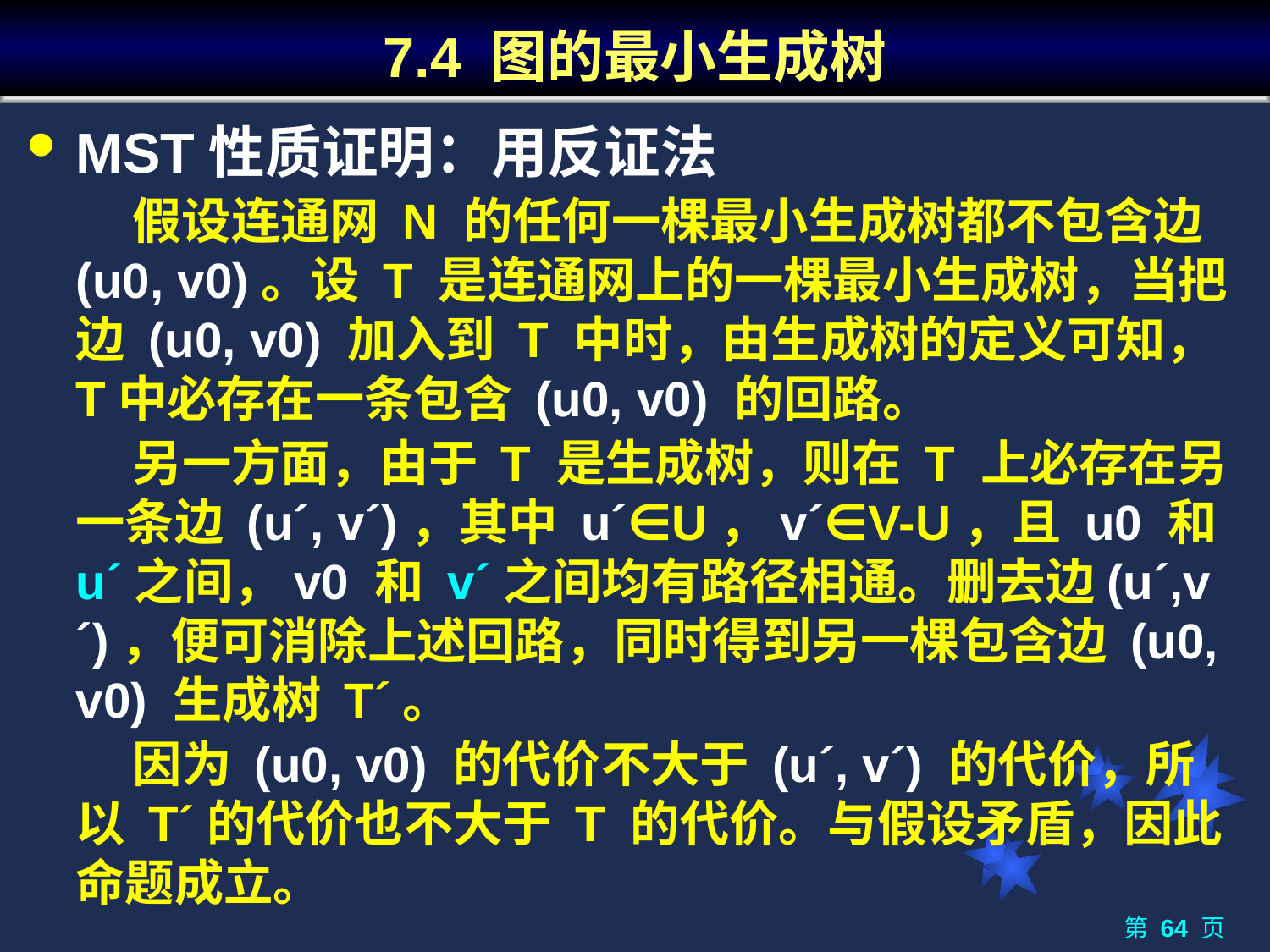

# 7.4 图的最小生成树
MST性质证明：用反证法
	    假设连通网 N 的任何一棵最小生成树都不包含边 (u0, v0)。设 T 是连通网上的一棵最小生成树，当把边 (u0, v0) 加入到 T 中时，由生成树的定义可知，T中必存在一条包含 (u0, v0) 的回路。
	    另一方面，由于 T 是生成树，则在 T 上必存在另一条边 (u´, v´)，其中 u´∈U，v´∈V-U，且 u0 和 u´之间，v0 和 v´之间均有路径相通。删去边(u´,v´)，便可消除上述回路，同时得到另一棵包含边 (u0, v0) 生成树 T´。
	    因为 (u0, v0) 的代价不大于 (u´, v´) 的代价，所以 T´的代价也不大于 T 的代价。与假设矛盾，因此命题成立。
第 64 页